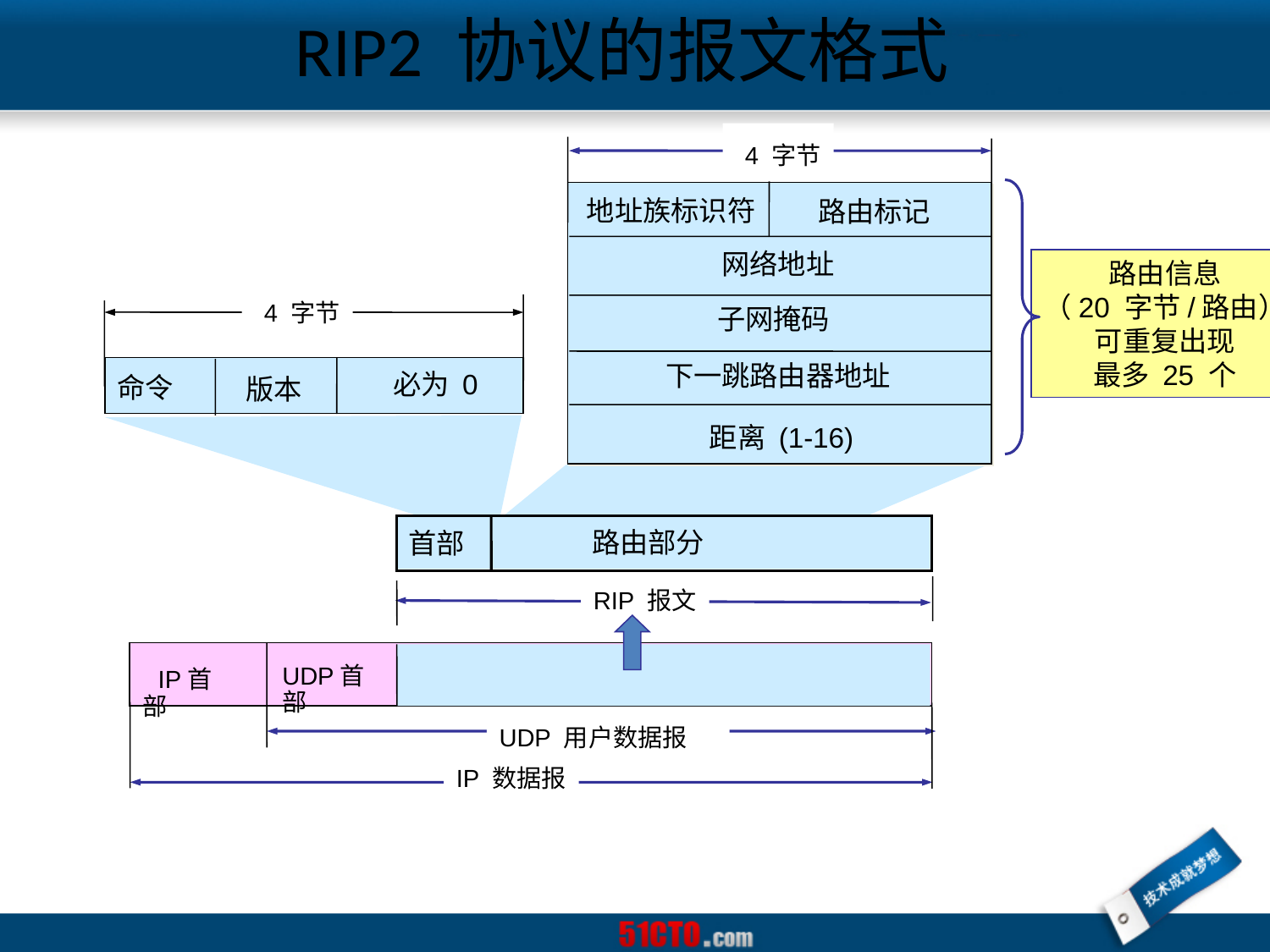

RIP2 协议的报文格式
 4 字节

地址族标识符
路由标记

网络地址
路由信息
（20 字节/路由）
可重复出现
最多 25 个
 4 字节

子网掩码

下一跳路由器地址

必为 0
命令
版本

距离 (1-16)

路由部分
首部

RIP 报文

  IP首部
UDP首部

UDP 用户数据报

IP 数据报